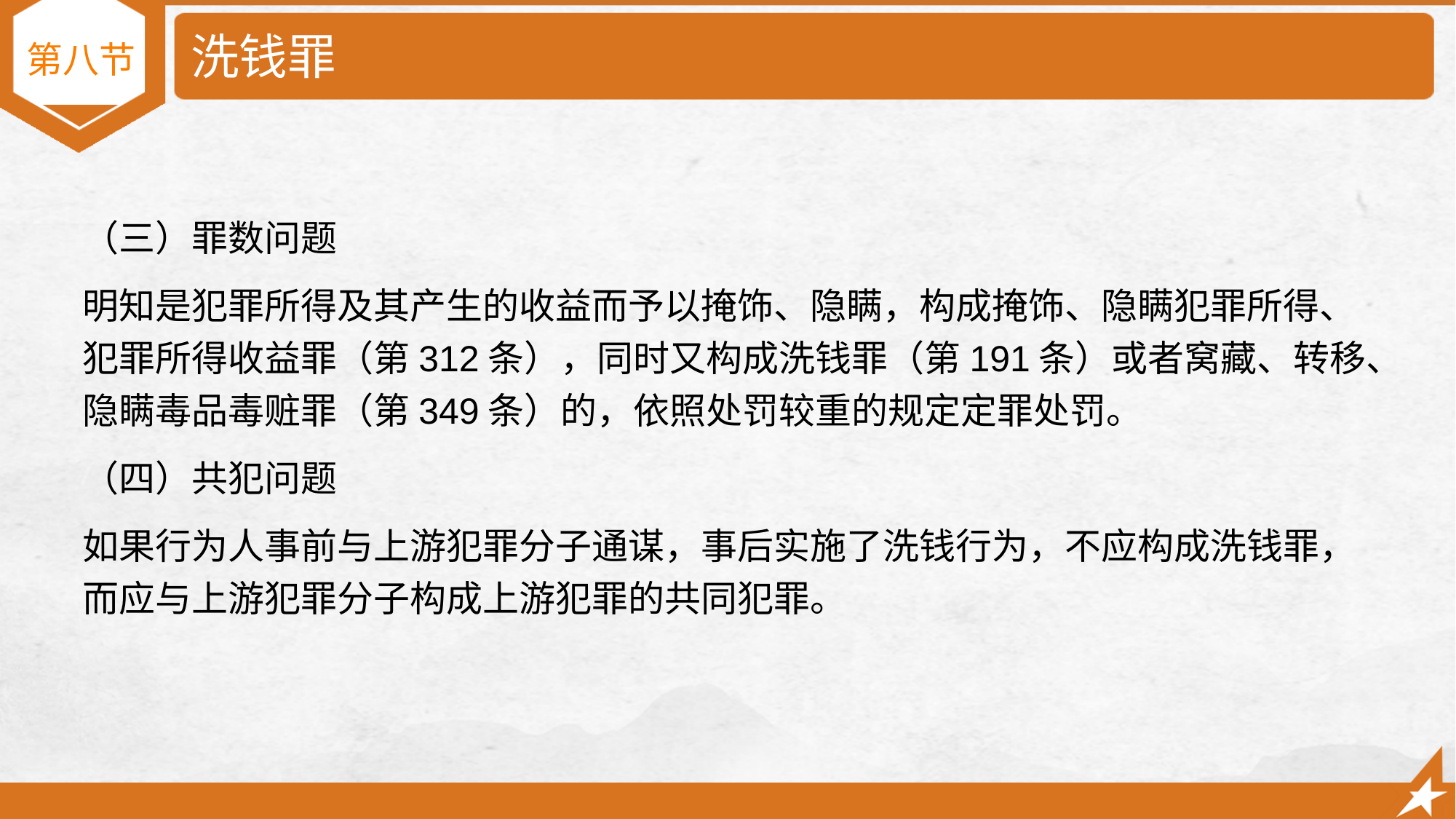

# 洗钱罪
第八节

（三）罪数问题
明知是犯罪所得及其产生的收益而予以掩饰、隐瞒，构成掩饰、隐瞒犯罪所得、犯罪所得收益罪（第312条），同时又构成洗钱罪（第191条）或者窝藏、转移、隐瞒毒品毒赃罪（第349条）的，依照处罚较重的规定定罪处罚。
（四）共犯问题
如果行为人事前与上游犯罪分子通谋，事后实施了洗钱行为，不应构成洗钱罪，而应与上游犯罪分子构成上游犯罪的共同犯罪。